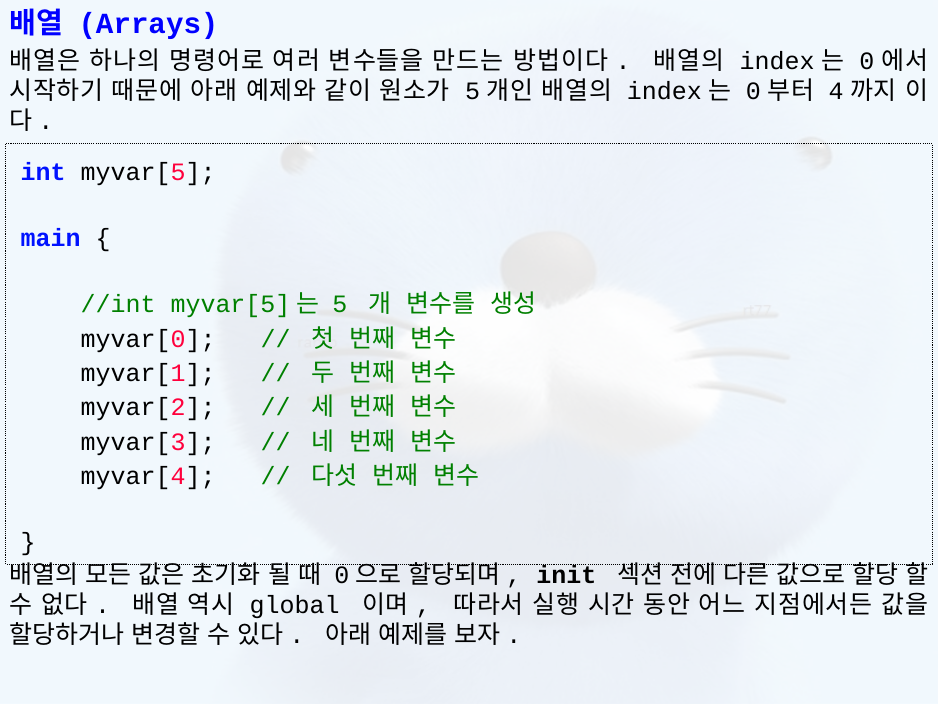

배열 (Arrays)
배열은 하나의 명령어로 여러 변수들을 만드는 방법이다. 배열의 index는 0에서 시작하기 때문에 아래 예제와 같이 원소가 5개인 배열의 index는 0부터 4까지 이다.

배열의 모든 값은 초기화 될 때 0으로 할당되며, init 섹션 전에 다른 값으로 할당 할 수 없다. 배열 역시 global 이며, 따라서 실행 시간 동안 어느 지점에서든 값을 할당하거나 변경할 수 있다. 아래 예제를 보자.

int myvar[5];

main {

    //int myvar[5]는 5 개 변수를 생성
    myvar[0];   // 첫 번째 변수
    myvar[1];   // 두 번째 변수
    myvar[2];   // 세 번째 변수
    myvar[3];   // 네 번째 변수
    myvar[4];   // 다섯 번째 변수

}